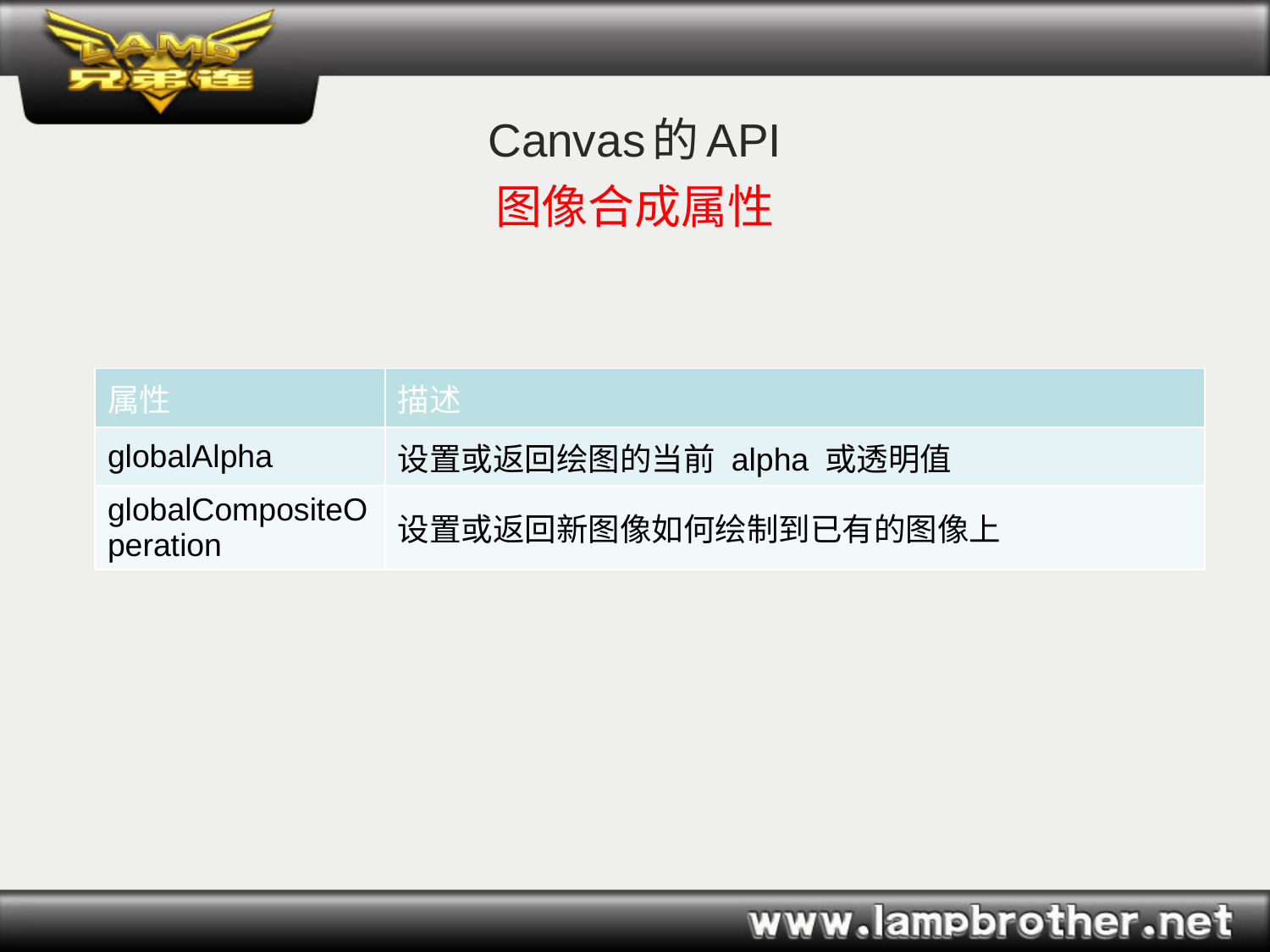

# Canvas的API 图像合成属性
| 属性 | 描述 |
| --- | --- |
| globalAlpha | 设置或返回绘图的当前 alpha 或透明值 |
| globalCompositeOperation | 设置或返回新图像如何绘制到已有的图像上 |